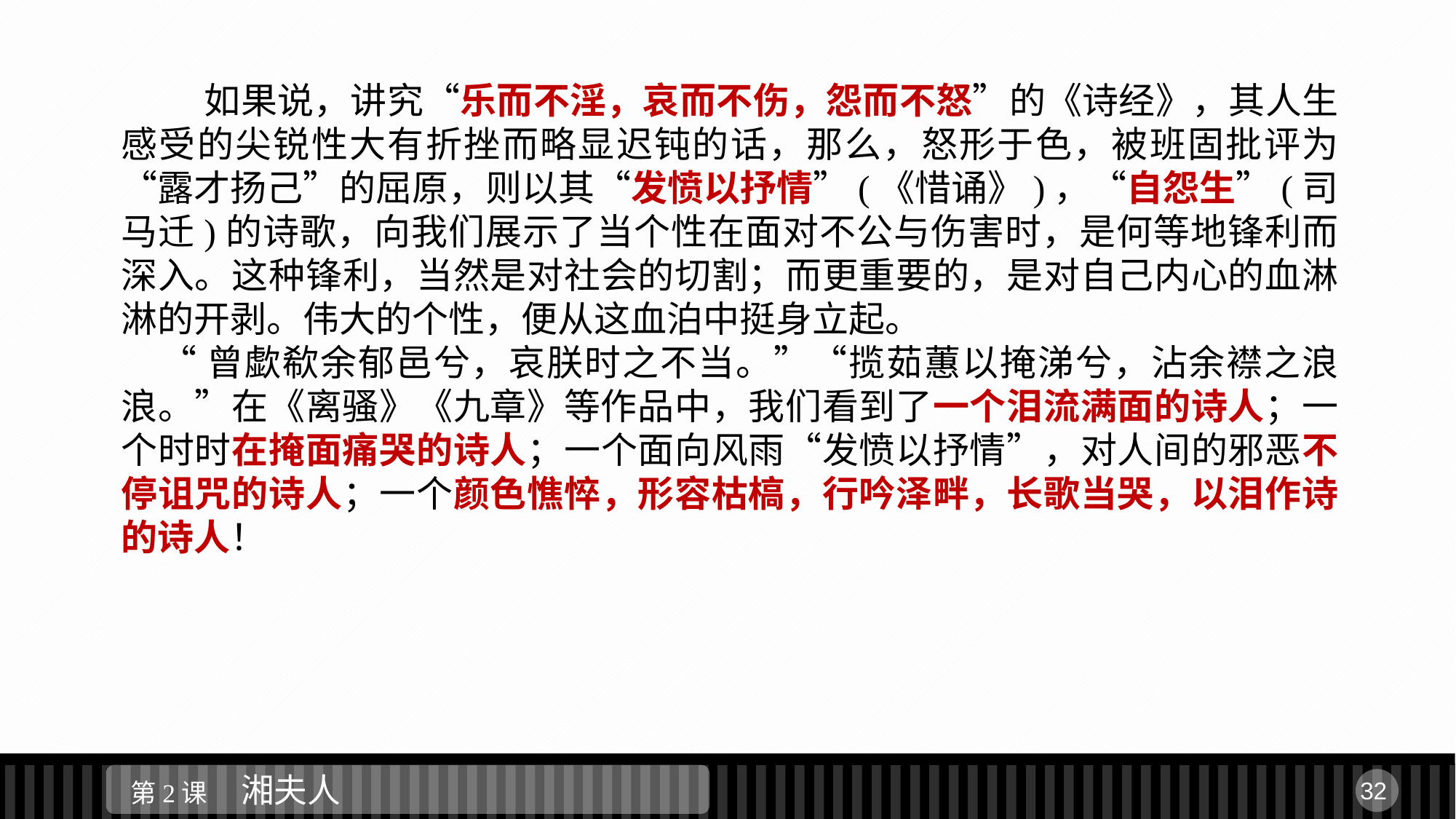

如果说，讲究“乐而不淫，哀而不伤，怨而不怒”的《诗经》，其人生感受的尖锐性大有折挫而略显迟钝的话，那么，怒形于色，被班固批评为“露才扬己”的屈原，则以其“发愤以抒情”(《惜诵》)，“自怨生”(司马迁)的诗歌，向我们展示了当个性在面对不公与伤害时，是何等地锋利而深入。这种锋利，当然是对社会的切割；而更重要的，是对自己内心的血淋淋的开剥。伟大的个性，便从这血泊中挺身立起。
    “曾歔欷余郁邑兮，哀朕时之不当。”“揽茹蕙以掩涕兮，沾余襟之浪浪。”在《离骚》《九章》等作品中，我们看到了一个泪流满面的诗人；一个时时在掩面痛哭的诗人；一个面向风雨“发愤以抒情”，对人间的邪恶不停诅咒的诗人；一个颜色憔悴，形容枯槁，行吟泽畔，长歌当哭，以泪作诗的诗人！